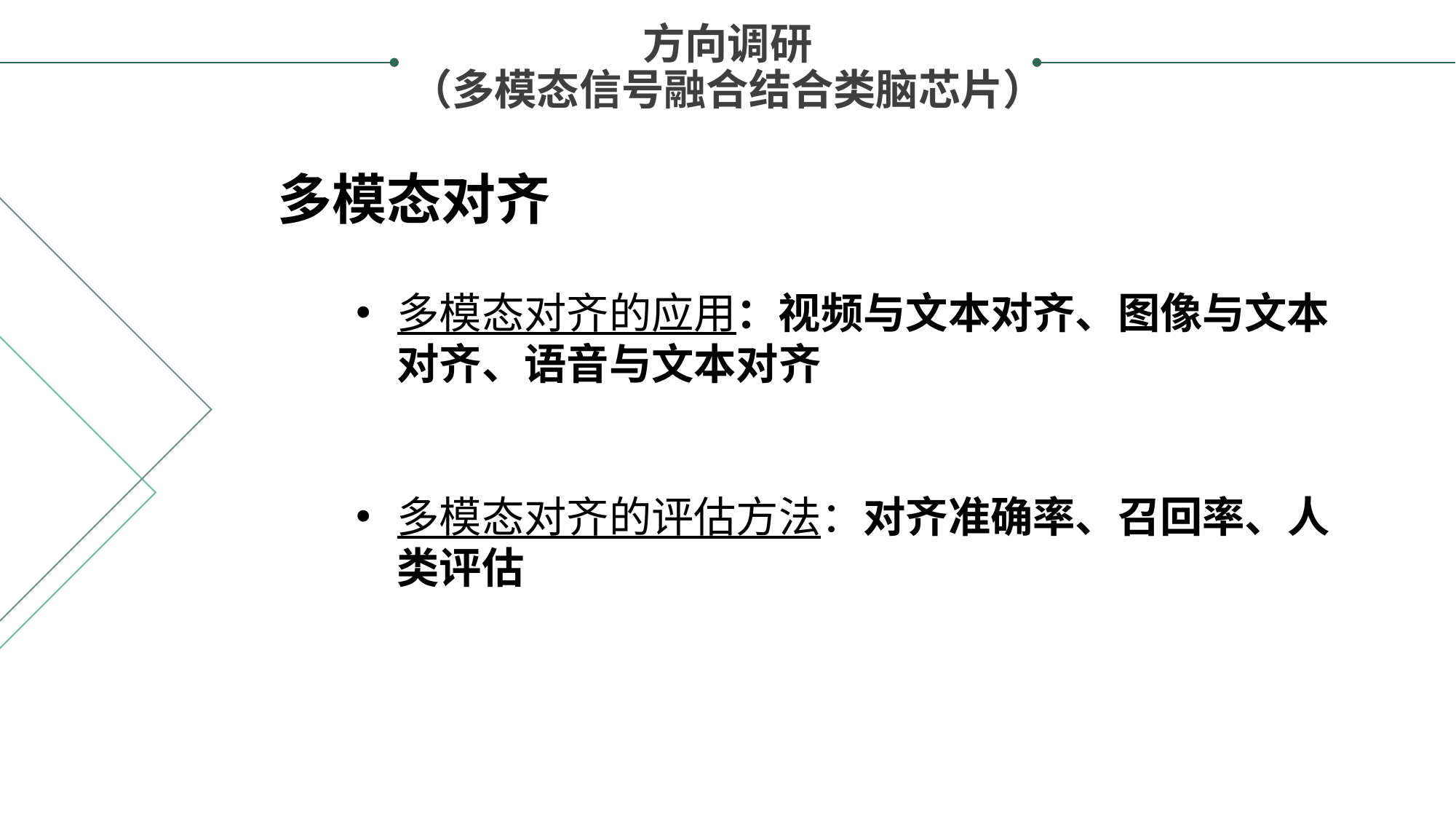

方向调研
（多模态信号融合结合类脑芯片）
多模态对齐

多模态对齐的应用：视频与文本对齐、图像与文本对齐、语音与文本对齐

多模态对齐的评估方法：对齐准确率、召回率、人类评估